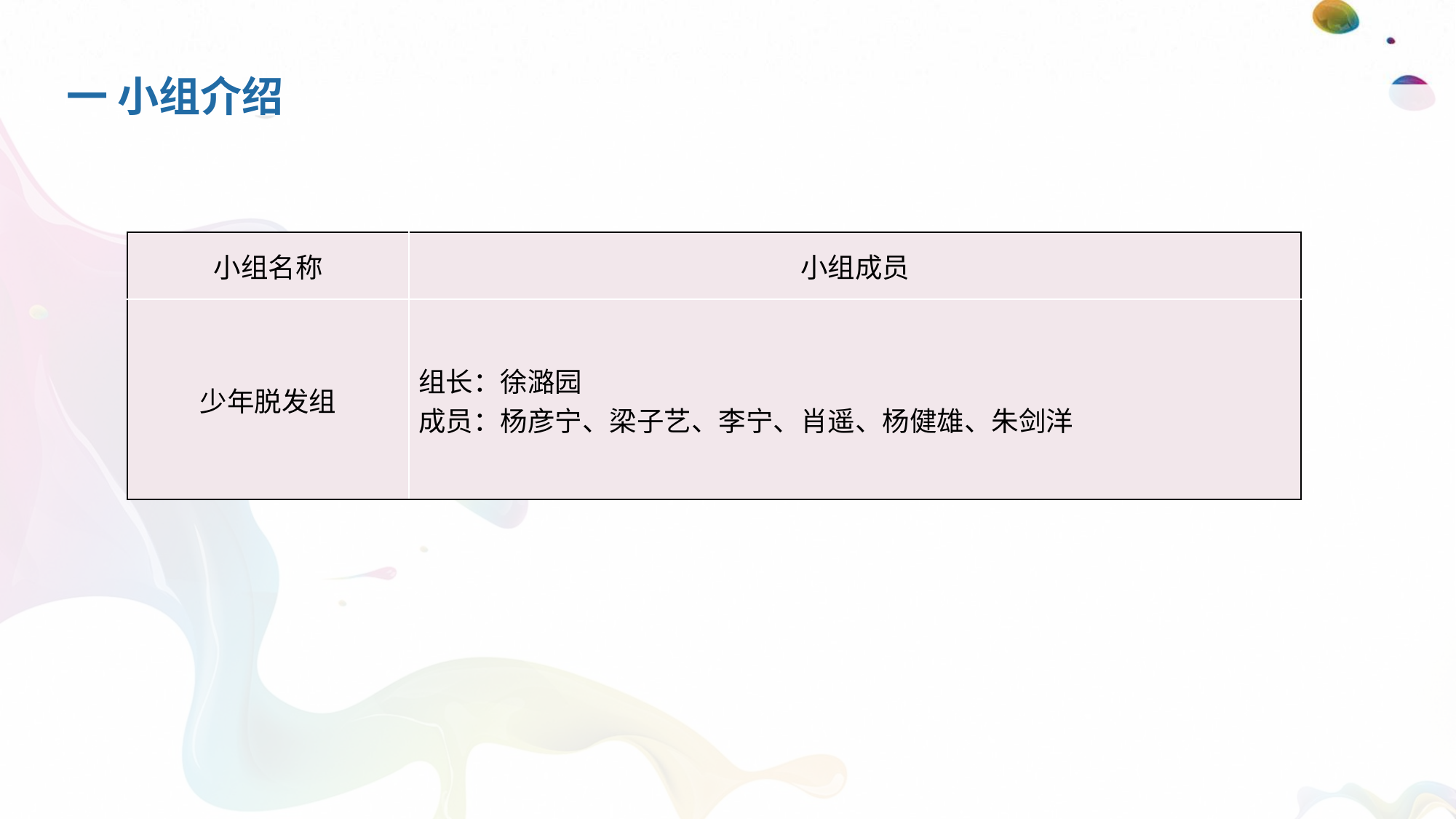

# 一 小组介绍
| 小组名称 | 小组成员 |
| --- | --- |
| 少年脱发组 | 组长：徐潞园 成员：杨彦宁、梁子艺、李宁、肖遥、杨健雄、朱剑洋 |